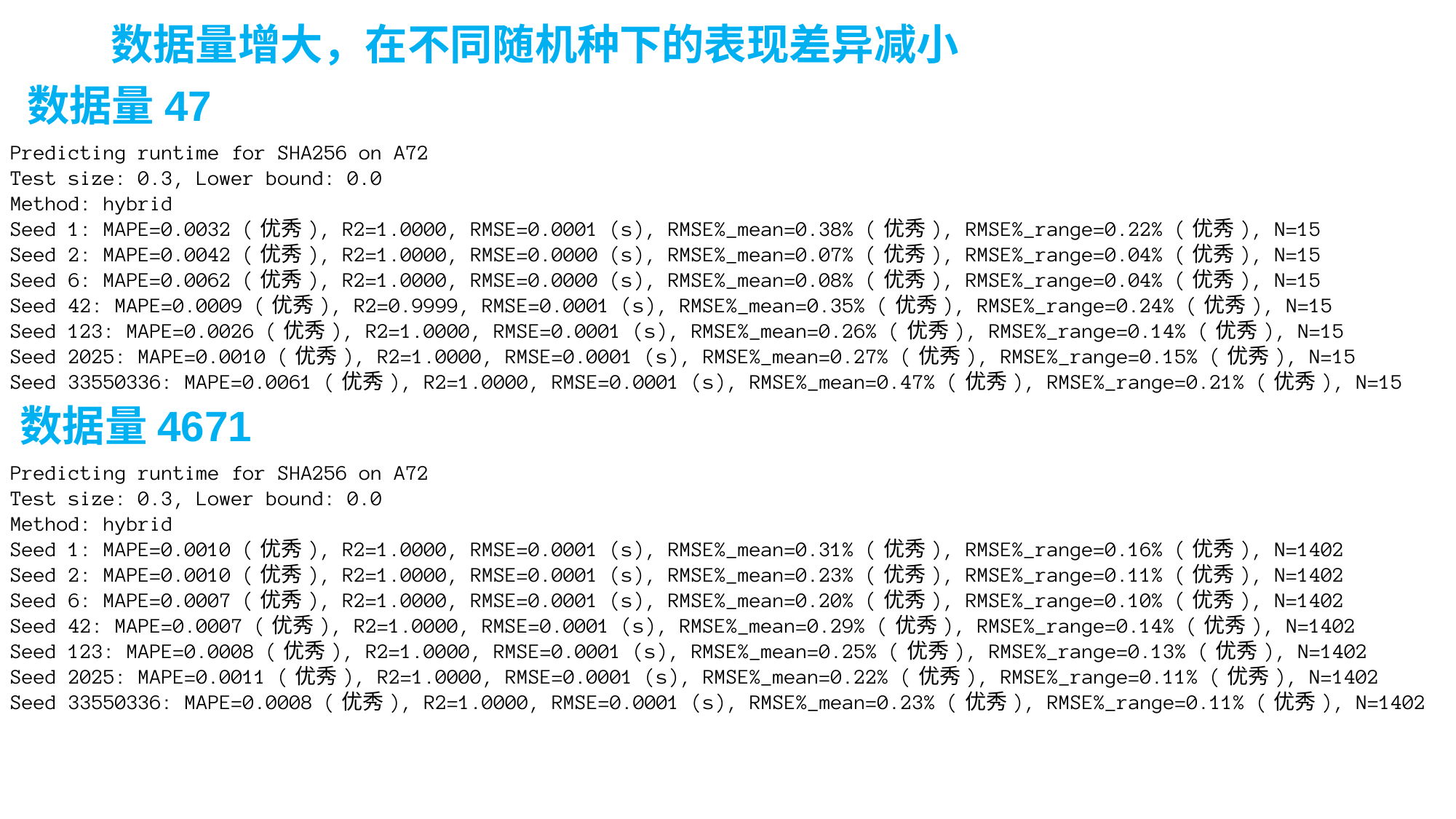

# 数据量增大，在不同随机种下的表现差异减小
数据量47
Predicting runtime for SHA256 on A72
Test size: 0.3, Lower bound: 0.0
Method: hybrid
Seed 1: MAPE=0.0032 (优秀), R2=1.0000, RMSE=0.0001 (s), RMSE%_mean=0.38% (优秀), RMSE%_range=0.22% (优秀), N=15
Seed 2: MAPE=0.0042 (优秀), R2=1.0000, RMSE=0.0000 (s), RMSE%_mean=0.07% (优秀), RMSE%_range=0.04% (优秀), N=15
Seed 6: MAPE=0.0062 (优秀), R2=1.0000, RMSE=0.0000 (s), RMSE%_mean=0.08% (优秀), RMSE%_range=0.04% (优秀), N=15
Seed 42: MAPE=0.0009 (优秀), R2=0.9999, RMSE=0.0001 (s), RMSE%_mean=0.35% (优秀), RMSE%_range=0.24% (优秀), N=15
Seed 123: MAPE=0.0026 (优秀), R2=1.0000, RMSE=0.0001 (s), RMSE%_mean=0.26% (优秀), RMSE%_range=0.14% (优秀), N=15
Seed 2025: MAPE=0.0010 (优秀), R2=1.0000, RMSE=0.0001 (s), RMSE%_mean=0.27% (优秀), RMSE%_range=0.15% (优秀), N=15
Seed 33550336: MAPE=0.0061 (优秀), R2=1.0000, RMSE=0.0001 (s), RMSE%_mean=0.47% (优秀), RMSE%_range=0.21% (优秀), N=15
数据量4671
Predicting runtime for SHA256 on A72
Test size: 0.3, Lower bound: 0.0
Method: hybrid
Seed 1: MAPE=0.0010 (优秀), R2=1.0000, RMSE=0.0001 (s), RMSE%_mean=0.31% (优秀), RMSE%_range=0.16% (优秀), N=1402
Seed 2: MAPE=0.0010 (优秀), R2=1.0000, RMSE=0.0001 (s), RMSE%_mean=0.23% (优秀), RMSE%_range=0.11% (优秀), N=1402
Seed 6: MAPE=0.0007 (优秀), R2=1.0000, RMSE=0.0001 (s), RMSE%_mean=0.20% (优秀), RMSE%_range=0.10% (优秀), N=1402
Seed 42: MAPE=0.0007 (优秀), R2=1.0000, RMSE=0.0001 (s), RMSE%_mean=0.29% (优秀), RMSE%_range=0.14% (优秀), N=1402
Seed 123: MAPE=0.0008 (优秀), R2=1.0000, RMSE=0.0001 (s), RMSE%_mean=0.25% (优秀), RMSE%_range=0.13% (优秀), N=1402
Seed 2025: MAPE=0.0011 (优秀), R2=1.0000, RMSE=0.0001 (s), RMSE%_mean=0.22% (优秀), RMSE%_range=0.11% (优秀), N=1402
Seed 33550336: MAPE=0.0008 (优秀), R2=1.0000, RMSE=0.0001 (s), RMSE%_mean=0.23% (优秀), RMSE%_range=0.11% (优秀), N=1402